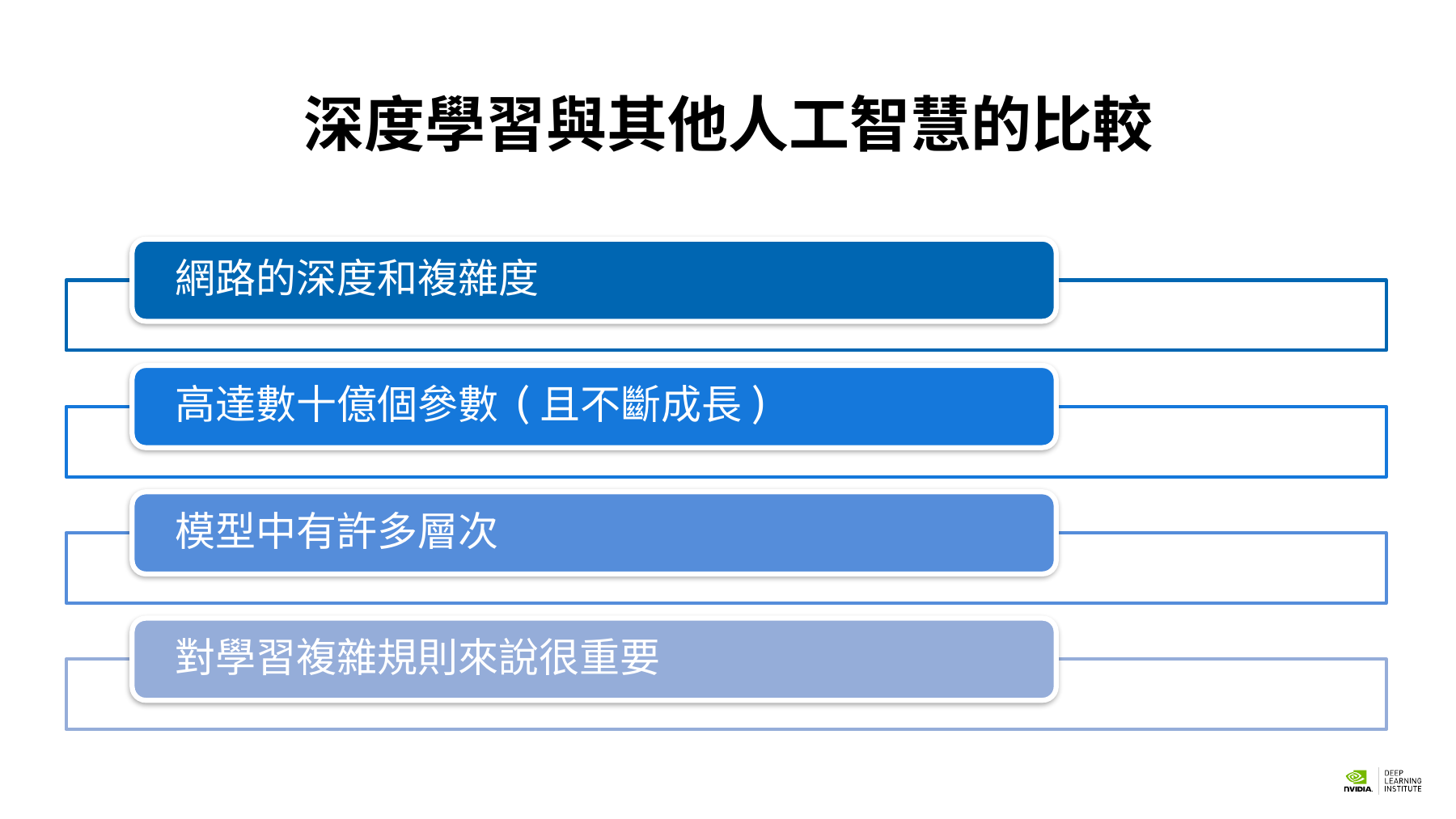

# 深度學習與其他人工智慧的比較
網路的深度和複雜度
高達數十億個參數 (且不斷成長)
模型中有許多層次
對學習複雜規則來說很重要